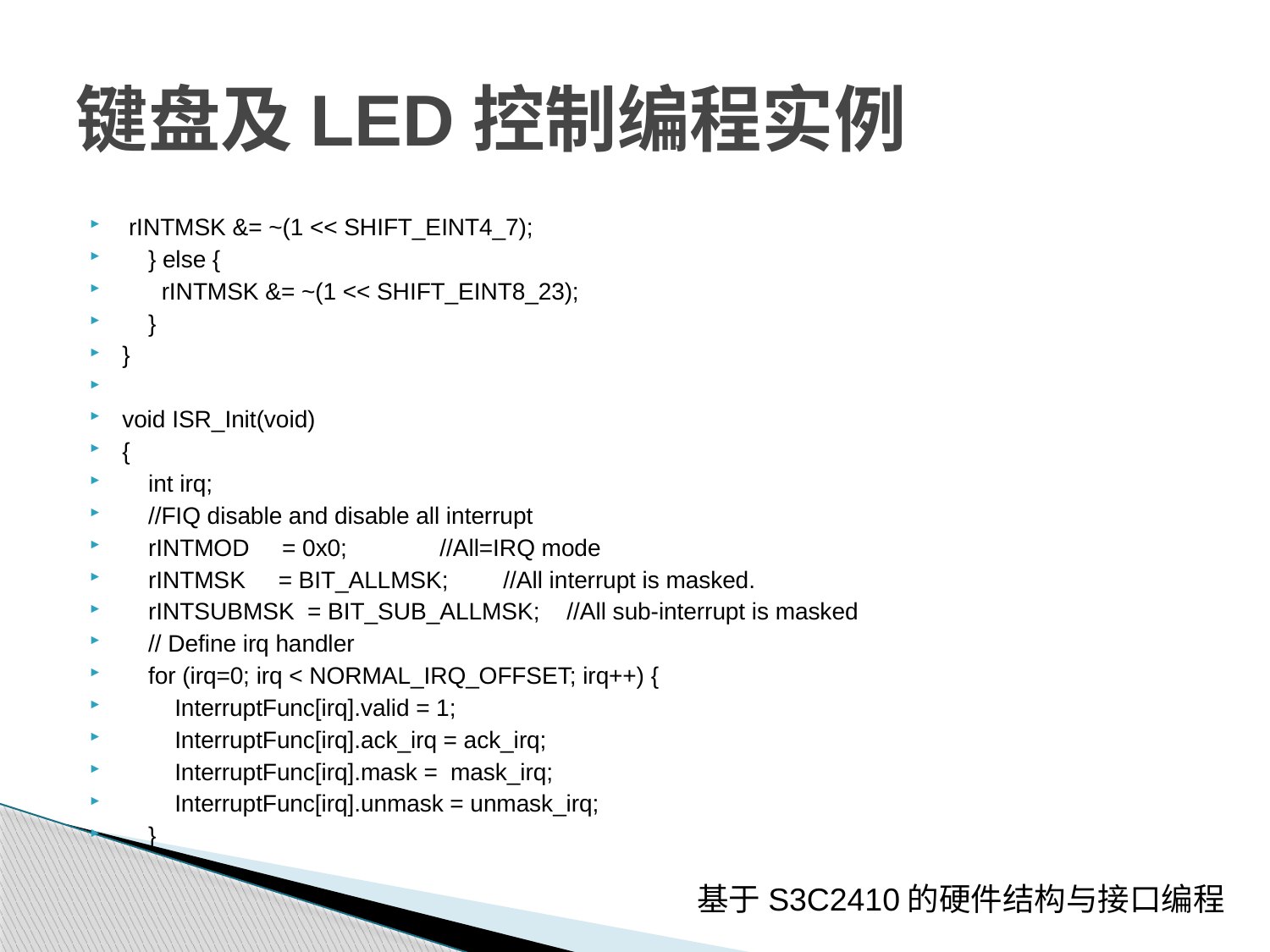

# 键盘及LED控制编程实例
 rINTMSK &= ~(1 << SHIFT_EINT4_7);
    } else {
      rINTMSK &= ~(1 << SHIFT_EINT8_23);
    }
}

void ISR_Init(void)
{
    int irq;
    //FIQ disable and disable all interrupt
    rINTMOD     = 0x0;      	//All=IRQ mode
    rINTMSK     = BIT_ALLMSK;  	//All interrupt is masked.
    rINTSUBMSK  = BIT_SUB_ALLMSK;  	//All sub-interrupt is masked
    // Define irq handler
    for (irq=0; irq < NORMAL_IRQ_OFFSET; irq++) {
        InterruptFunc[irq].valid = 1;
        InterruptFunc[irq].ack_irq = ack_irq;
        InterruptFunc[irq].mask =  mask_irq;
        InterruptFunc[irq].unmask = unmask_irq;
    }

基于S3C2410的硬件结构与接口编程